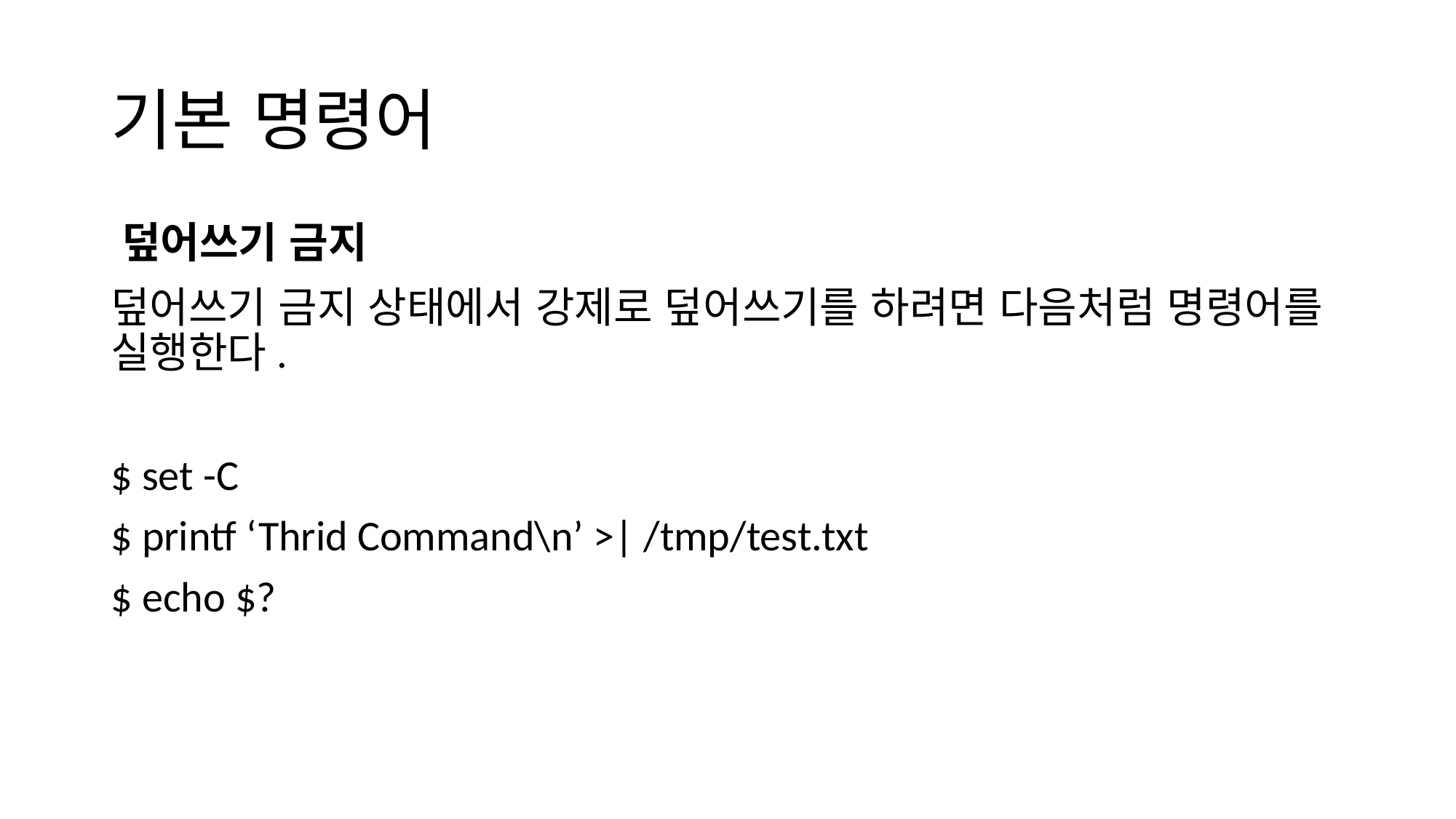

# 기본 명령어
덮어쓰기 금지
덮어쓰기 금지 상태에서 강제로 덮어쓰기를 하려면 다음처럼 명령어를 실행한다.

$ set -C
$ printf ‘Thrid Command\n’ >| /tmp/test.txt
$ echo $?